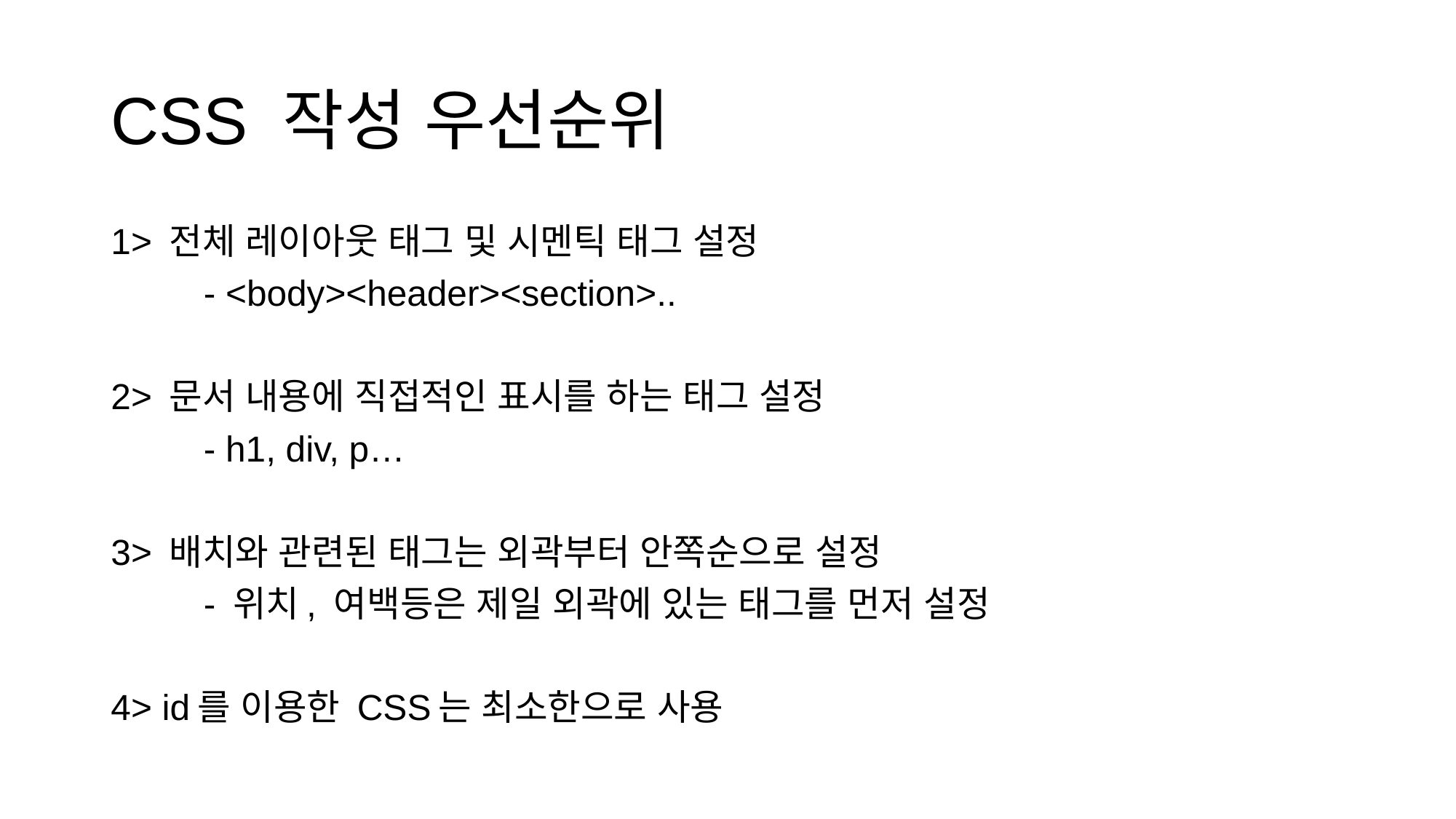

# CSS 작성 우선순위
1> 전체 레이아웃 태그 및 시멘틱 태그 설정
	- <body><header><section>..

2> 문서 내용에 직접적인 표시를 하는 태그 설정
	- h1, div, p…

3> 배치와 관련된 태그는 외곽부터 안쪽순으로 설정
	- 위치, 여백등은 제일 외곽에 있는 태그를 먼저 설정

4> id를 이용한 CSS는 최소한으로 사용